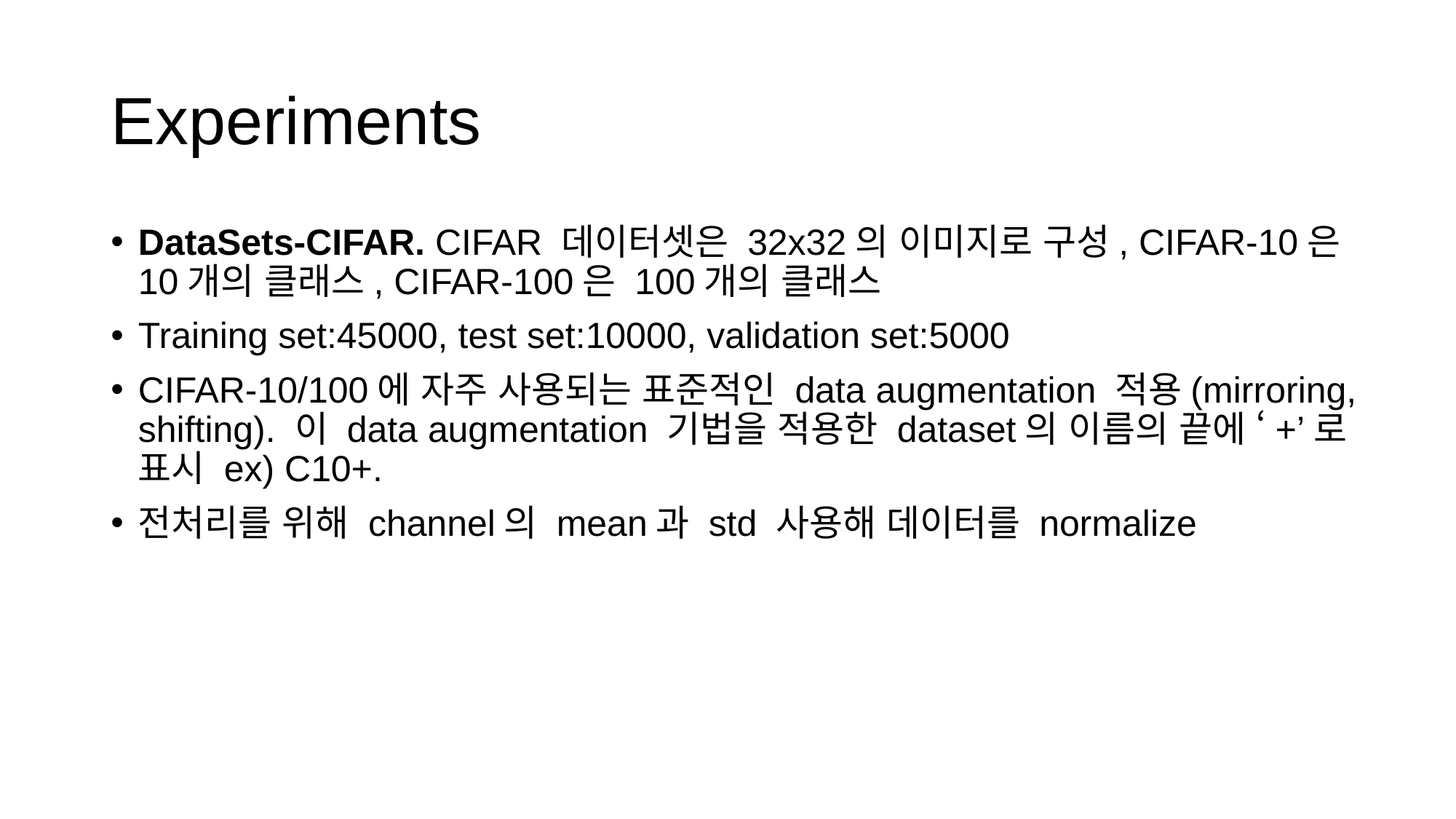

# Experiments
DataSets-CIFAR. CIFAR 데이터셋은 32x32의 이미지로 구성, CIFAR-10은 10개의 클래스, CIFAR-100은 100개의 클래스
Training set:45000, test set:10000, validation set:5000
CIFAR-10/100에 자주 사용되는 표준적인 data augmentation 적용(mirroring, shifting). 이 data augmentation 기법을 적용한 dataset의 이름의 끝에 ‘+’로 표시 ex) C10+.
전처리를 위해 channel의 mean과 std 사용해 데이터를 normalize